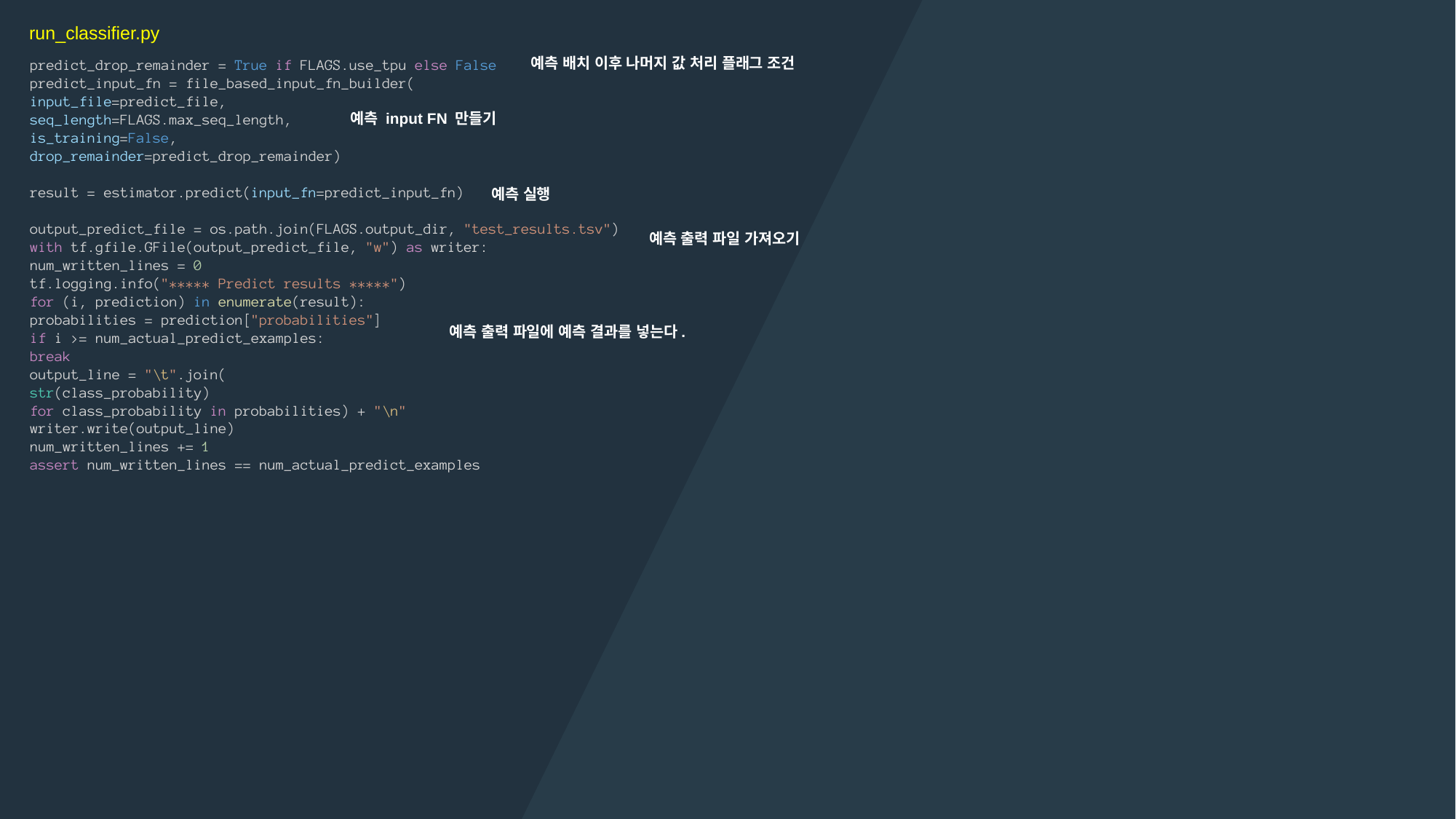

run_classifier.py
예측 배치 이후 나머지 값 처리 플래그 조건
predict_drop_remainder = True if FLAGS.use_tpu else False
predict_input_fn = file_based_input_fn_builder(
input_file=predict_file,
seq_length=FLAGS.max_seq_length,
is_training=False,
drop_remainder=predict_drop_remainder)
result = estimator.predict(input_fn=predict_input_fn)
output_predict_file = os.path.join(FLAGS.output_dir, "test_results.tsv")
with tf.gfile.GFile(output_predict_file, "w") as writer:
num_written_lines = 0
tf.logging.info("***** Predict results *****")
for (i, prediction) in enumerate(result):
probabilities = prediction["probabilities"]
if i >= num_actual_predict_examples:
break
output_line = "\t".join(
str(class_probability)
for class_probability in probabilities) + "\n"
writer.write(output_line)
num_written_lines += 1
assert num_written_lines == num_actual_predict_examples
예측 input FN 만들기
예측 실행
예측 출력 파일 가져오기
예측 출력 파일에 예측 결과를 넣는다.